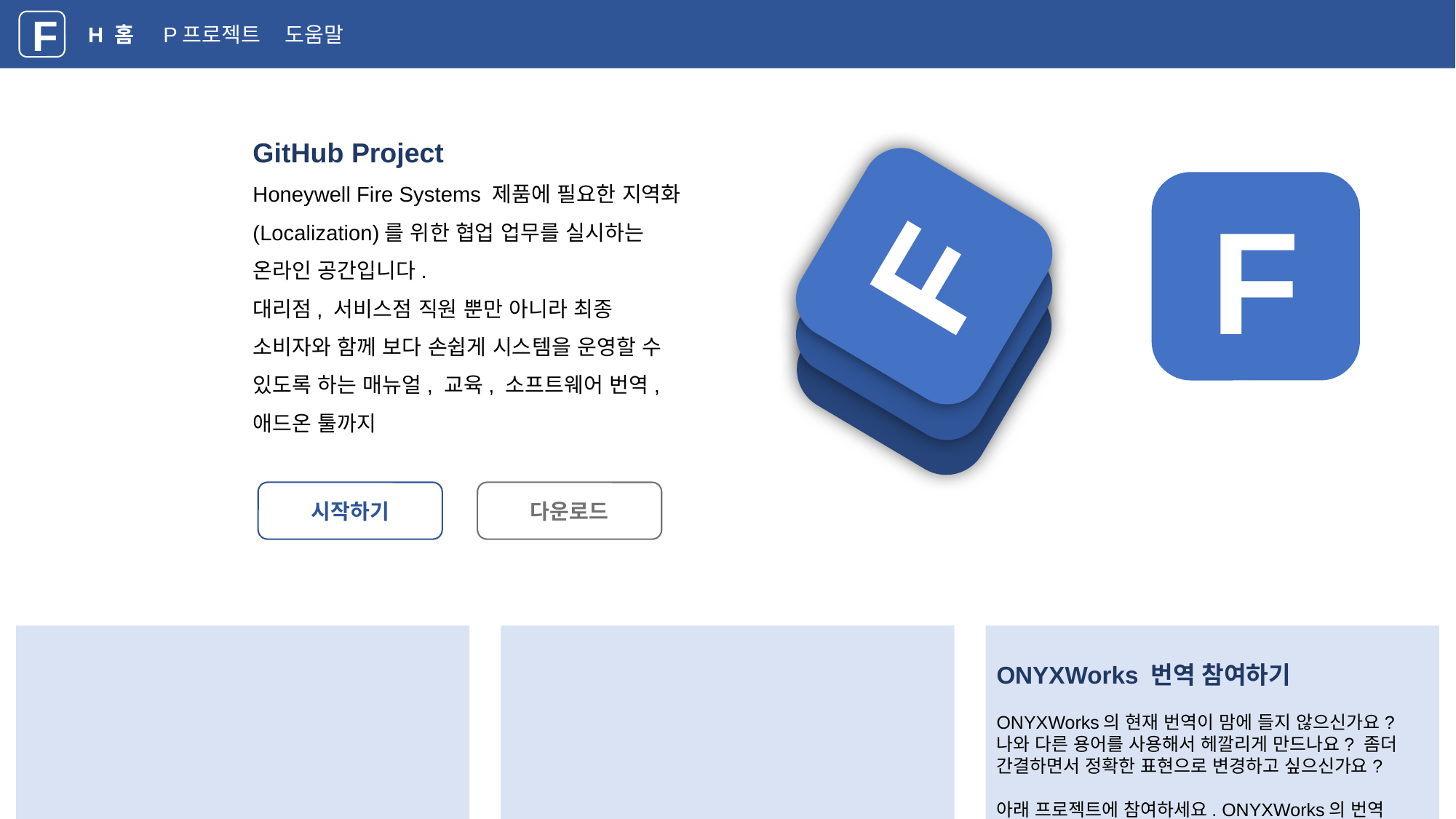

F
H 홈    P프로젝트    도움말
GitHub Project
Honeywell Fire Systems 제품에 필요한 지역화(Localization)를 위한 협업 업무를 실시하는 온라인 공간입니다.
대리점, 서비스점 직원 뿐만 아니라 최종 소비자와 함께 보다 손쉽게 시스템을 운영할 수 있도록 하는 매뉴얼, 교육, 소프트웨어 번역, 애드온 툴까지

F
F

시작하기
다운로드

ONYXWorks 번역 참여하기

ONYXWorks의 현재 번역이 맘에 들지 않으신가요? 나와 다른 용어를 사용해서 헤깔리게 만드나요? 좀더 간결하면서 정확한 표현으로 변경하고 싶으신가요?

아래 프로젝트에 참여하세요. ONYXWorks의 번역 작업에 참여하실 수 있습니다.

참여하기